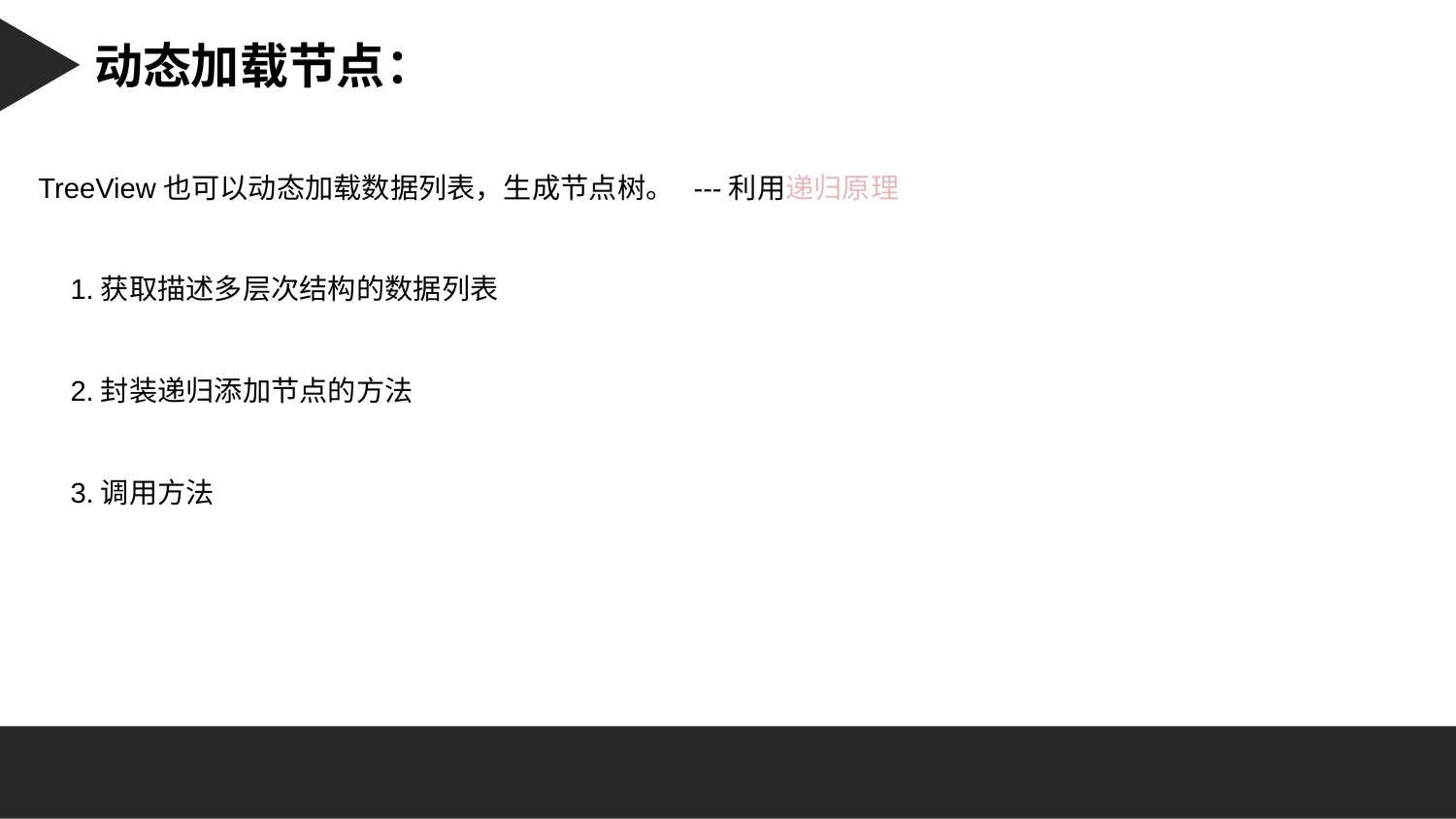

Character 字符串：

动态加载节点：
   TreeView也可以动态加载数据列表，生成节点树。  ---利用递归原理

       1.获取描述多层次结构的数据列表

       2.封装递归添加节点的方法

       3.调用方法